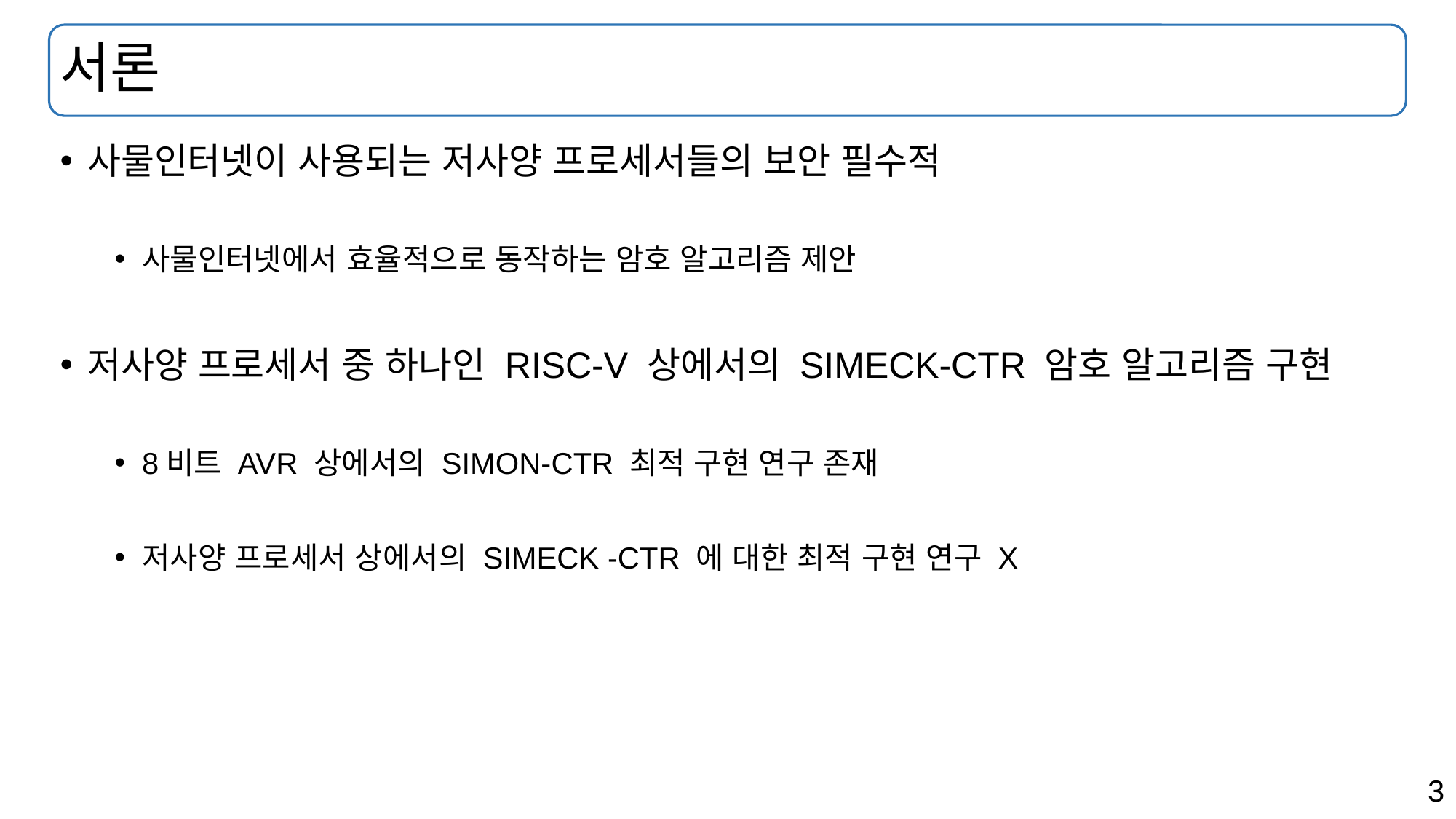

# 서론
사물인터넷이 사용되는 저사양 프로세서들의 보안 필수적

사물인터넷에서 효율적으로 동작하는 암호 알고리즘 제안

저사양 프로세서 중 하나인 RISC-V 상에서의 SIMECK-CTR 암호 알고리즘 구현

8비트 AVR 상에서의 SIMON-CTR 최적 구현 연구 존재

저사양 프로세서 상에서의 SIMECK -CTR 에 대한 최적 구현 연구 X